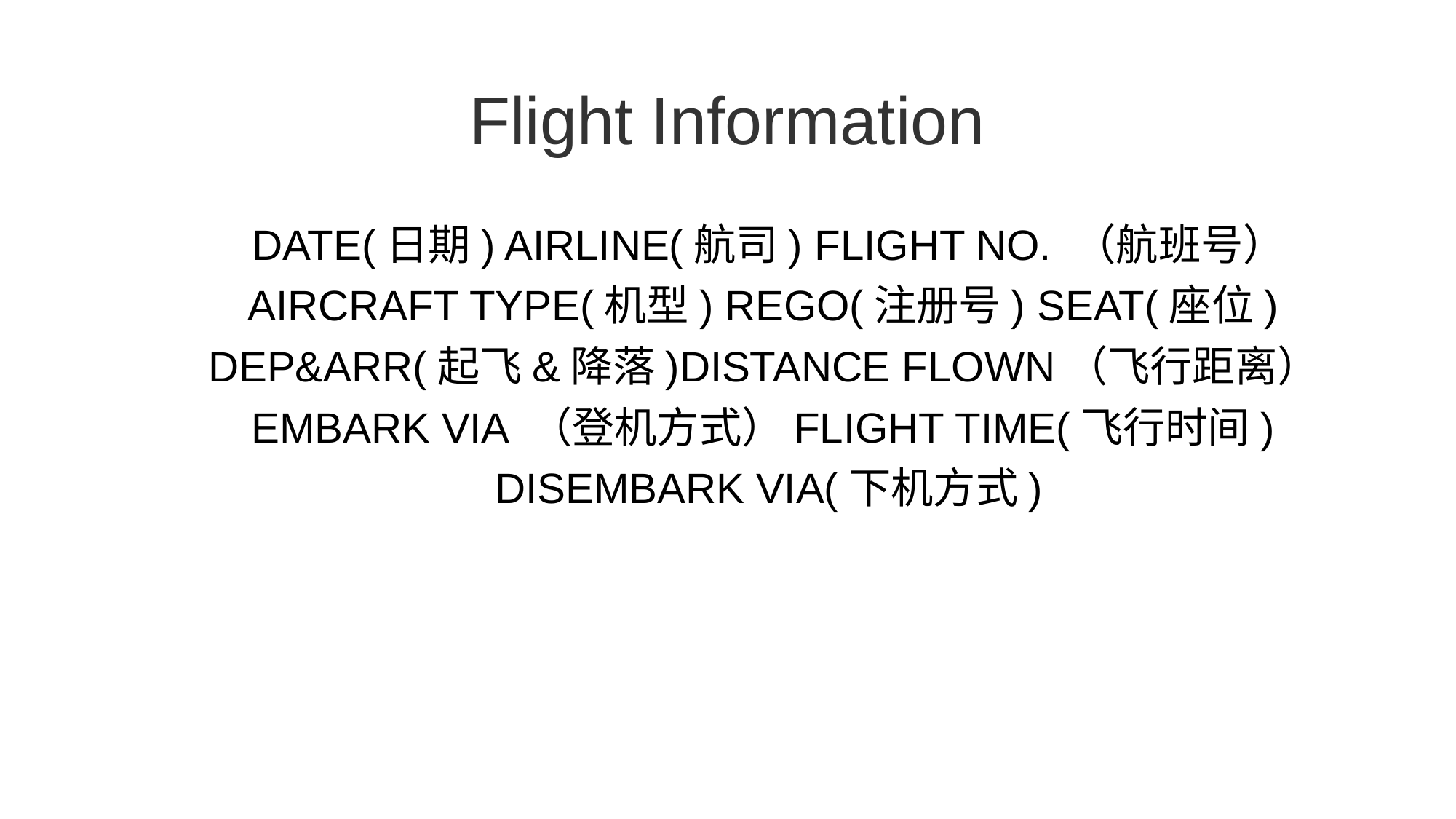

# Flight Information
DATE(日期) AIRLINE(航司) FLIGHT NO. （航班号）
AIRCRAFT TYPE(机型) REGO(注册号) SEAT(座位)
DEP&ARR(起飞&降落)DISTANCE FLOWN（飞行距离）
EMBARK VIA （登机方式）FLIGHT TIME(飞行时间)
DISEMBARK VIA(下机方式)